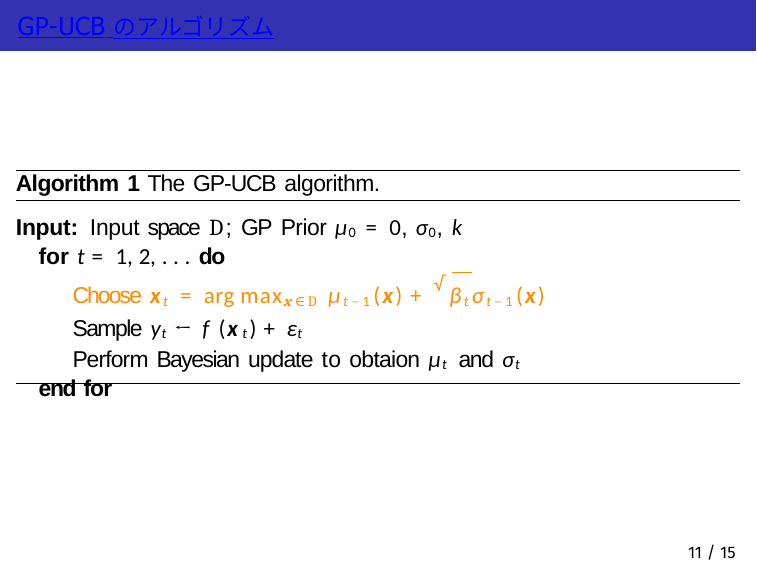

# GP-UCB のアルゴリズム
Algorithm 1 The GP-UCB algorithm.
Input: Input space D; GP Prior µ0 = 0, σ0, k
for t = 1, 2, . . . do
Choose xt = arg maxx∈D µt−1(x) + √βtσt−1(x)
Sample yt  ← f (xt) + εt
Perform Bayesian update to obtaion µt and σt
end for

11 / 15